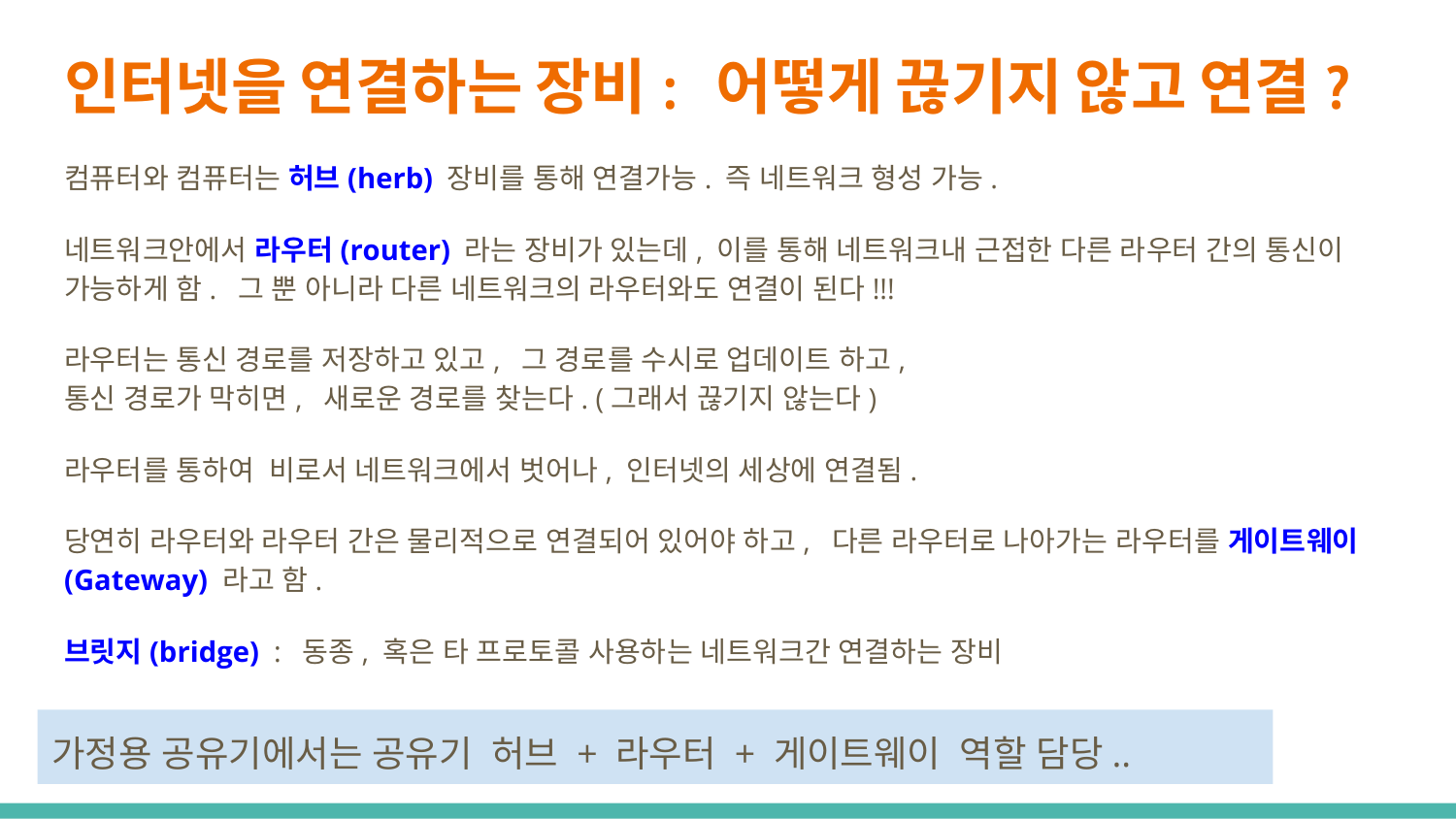

# 인터넷을 연결하는 장비:  어떻게 끊기지 않고 연결?
컴퓨터와 컴퓨터는 허브(herb) 장비를 통해 연결가능. 즉 네트워크 형성 가능.
네트워크안에서 라우터(router) 라는 장비가 있는데, 이를 통해 네트워크내 근접한 다른 라우터 간의 통신이 가능하게 함.  그 뿐 아니라 다른 네트워크의 라우터와도 연결이 된다!!!
라우터는 통신 경로를 저장하고 있고,  그 경로를 수시로 업데이트 하고,
통신 경로가 막히면,  새로운 경로를 찾는다. (그래서 끊기지 않는다)
라우터를 통하여  비로서 네트워크에서 벗어나, 인터넷의 세상에 연결됨.
당연히 라우터와 라우터 간은 물리적으로 연결되어 있어야 하고,  다른 라우터로 나아가는 라우터를 게이트웨이(Gateway) 라고 함.
브릿지(bridge)  :  동종, 혹은 타 프로토콜 사용하는 네트워크간 연결하는 장비

가정용 공유기에서는 공유기  허브 + 라우터 + 게이트웨이  역할 담당..